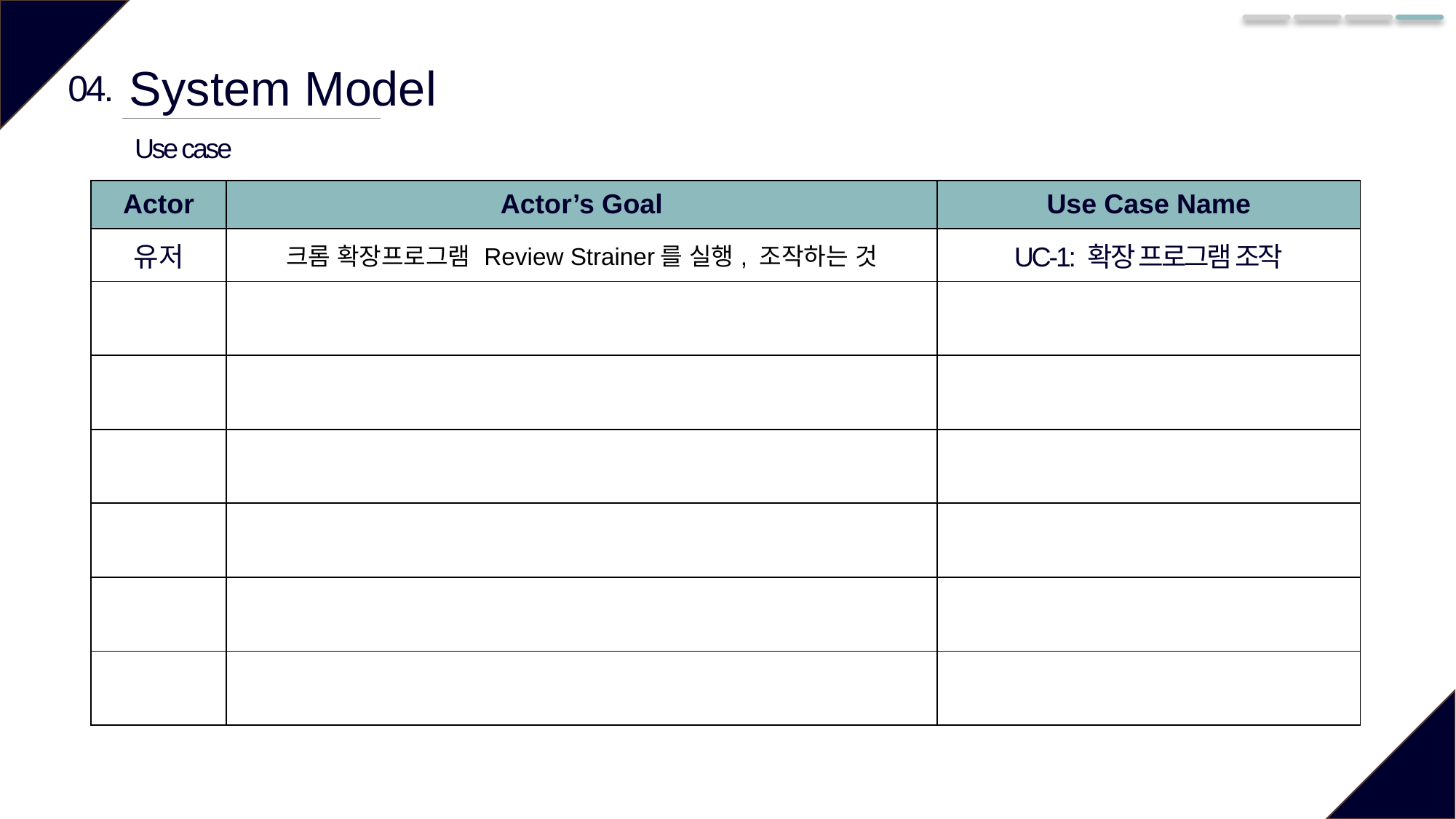

System Model
04.
Use case
| Actor | Actor’s Goal | Use Case Name |
| --- | --- | --- |
| 유저 | 크롬 확장프로그램 Review Strainer를 실행, 조작하는 것 | UC-1: 확장 프로그램 조작 |
|  |  |  |
|  |  |  |
|  |  |  |
|  |  |  |
|  |  |  |
|  |  |  |